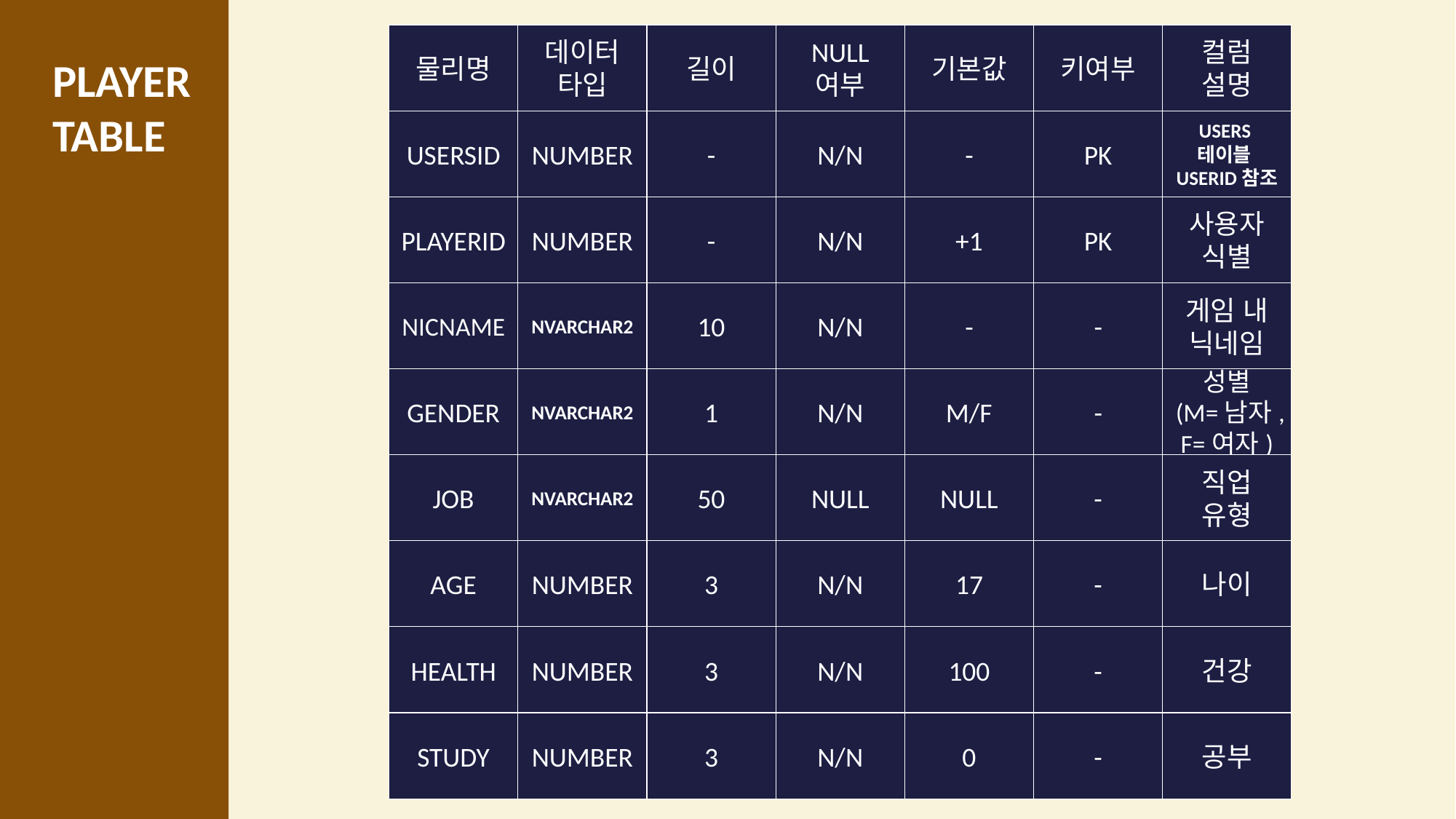

물리명
데이터 타입
길이
NULL
여부
기본값
키여부
컬럼
설명
PLAYER TABLE
USERSID
NUMBER
-
N/N
-
PK
USERS
테이블
USERID참조
PLAYERID
NUMBER
-
N/N
+1
PK
사용자 식별
NICNAME
NVARCHAR2
10
N/N
-
-
게임 내 닉네임
GENDER
NVARCHAR2
1
N/N
M/F
-
성별
(M=남자,
F=여자)
JOB
NVARCHAR2
50
NULL
NULL
-
직업
유형
AGE
NUMBER
3
N/N
17
-
나이
HEALTH
NUMBER
3
N/N
100
-
건강
STUDY
NUMBER
3
N/N
0
-
공부